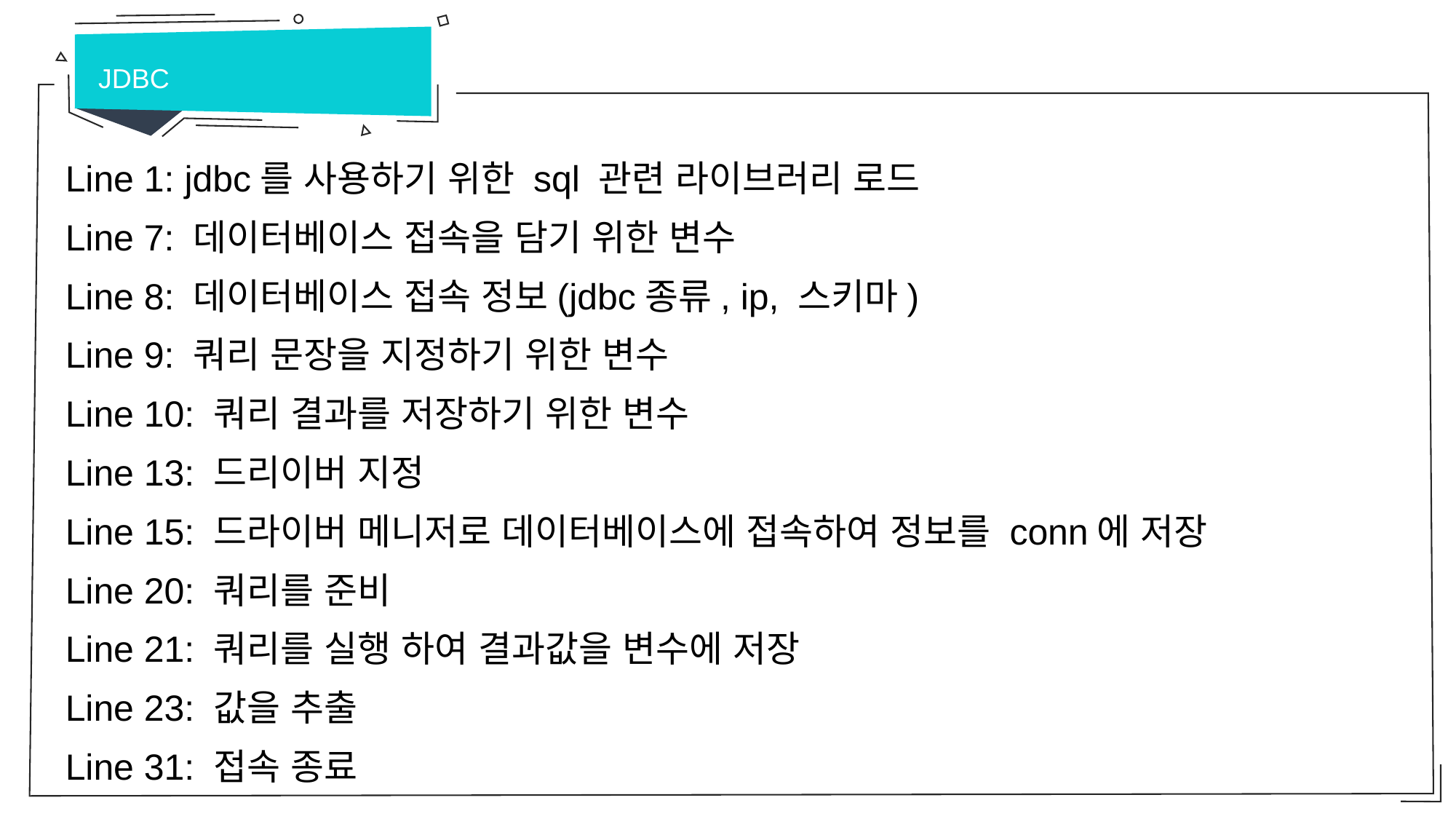

JDBC
Line 1: jdbc를 사용하기 위한 sql 관련 라이브러리 로드
Line 7: 데이터베이스 접속을 담기 위한 변수
Line 8: 데이터베이스 접속 정보(jdbc종류, ip, 스키마)
Line 9: 쿼리 문장을 지정하기 위한 변수
Line 10: 쿼리 결과를 저장하기 위한 변수
Line 13: 드리이버 지정
Line 15: 드라이버 메니저로 데이터베이스에 접속하여 정보를 conn에 저장
Line 20: 쿼리를 준비
Line 21: 쿼리를 실행 하여 결과값을 변수에 저장
Line 23: 값을 추출
Line 31: 접속 종료